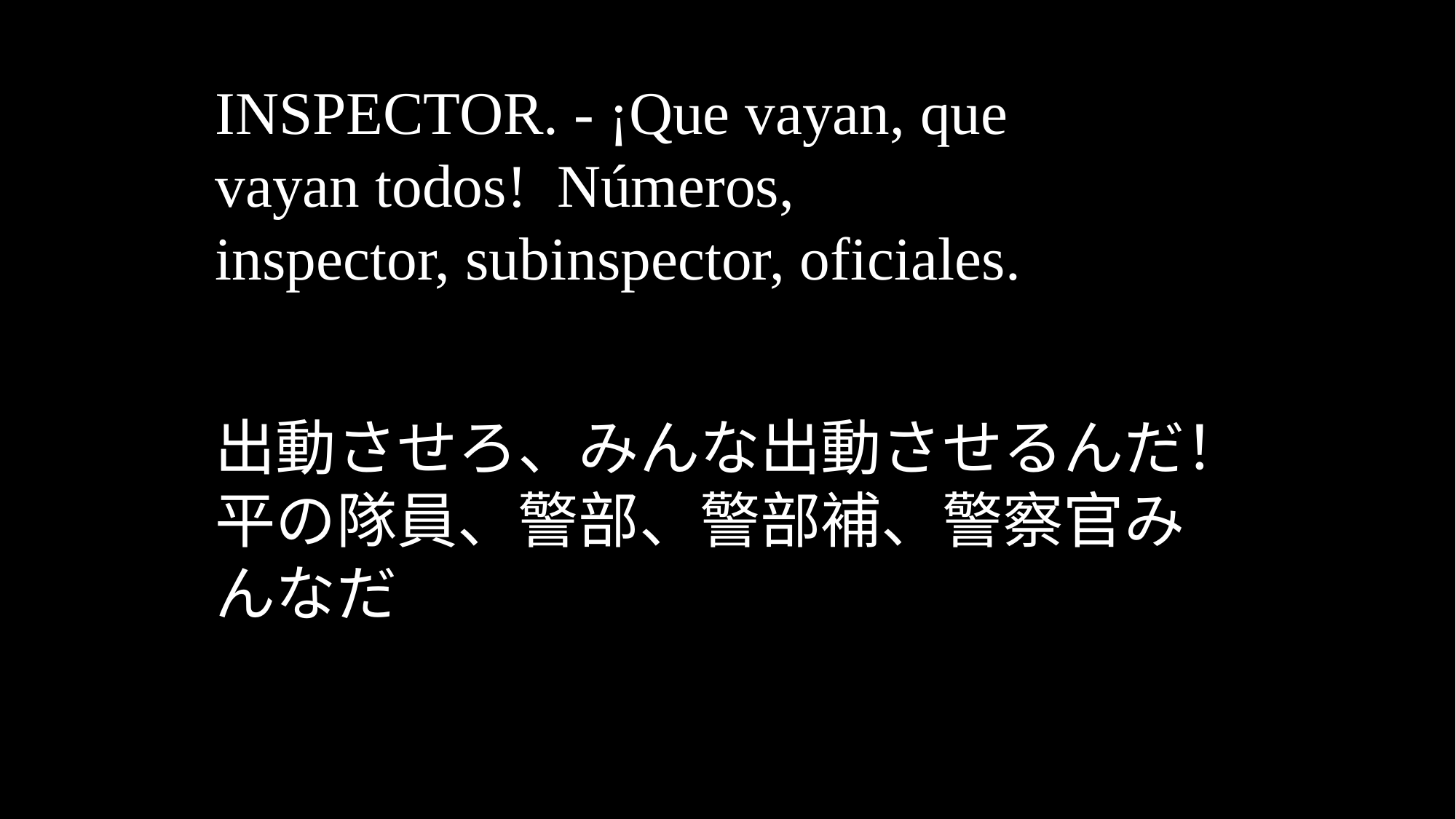

INSPECTOR. - ¡Que vayan, que vayan todos!  Números, inspector, subinspector, oficiales.

出動させろ、みんな出動させるんだ！平の隊員、警部、警部補、警察官みんなだ